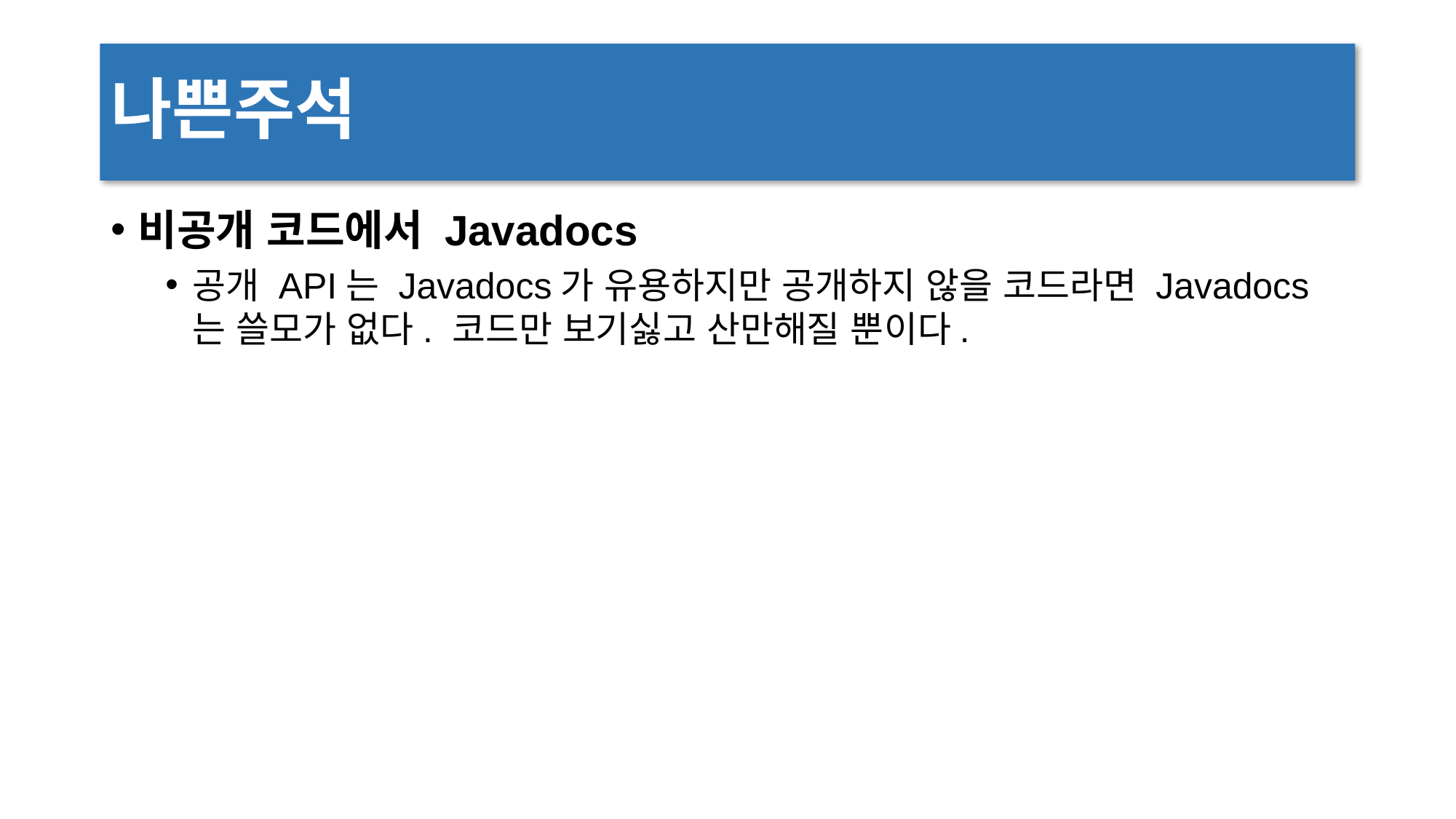

# 나쁜주석
비공개 코드에서 Javadocs
공개 API는 Javadocs가 유용하지만 공개하지 않을 코드라면 Javadocs는 쓸모가 없다. 코드만 보기싫고 산만해질 뿐이다.